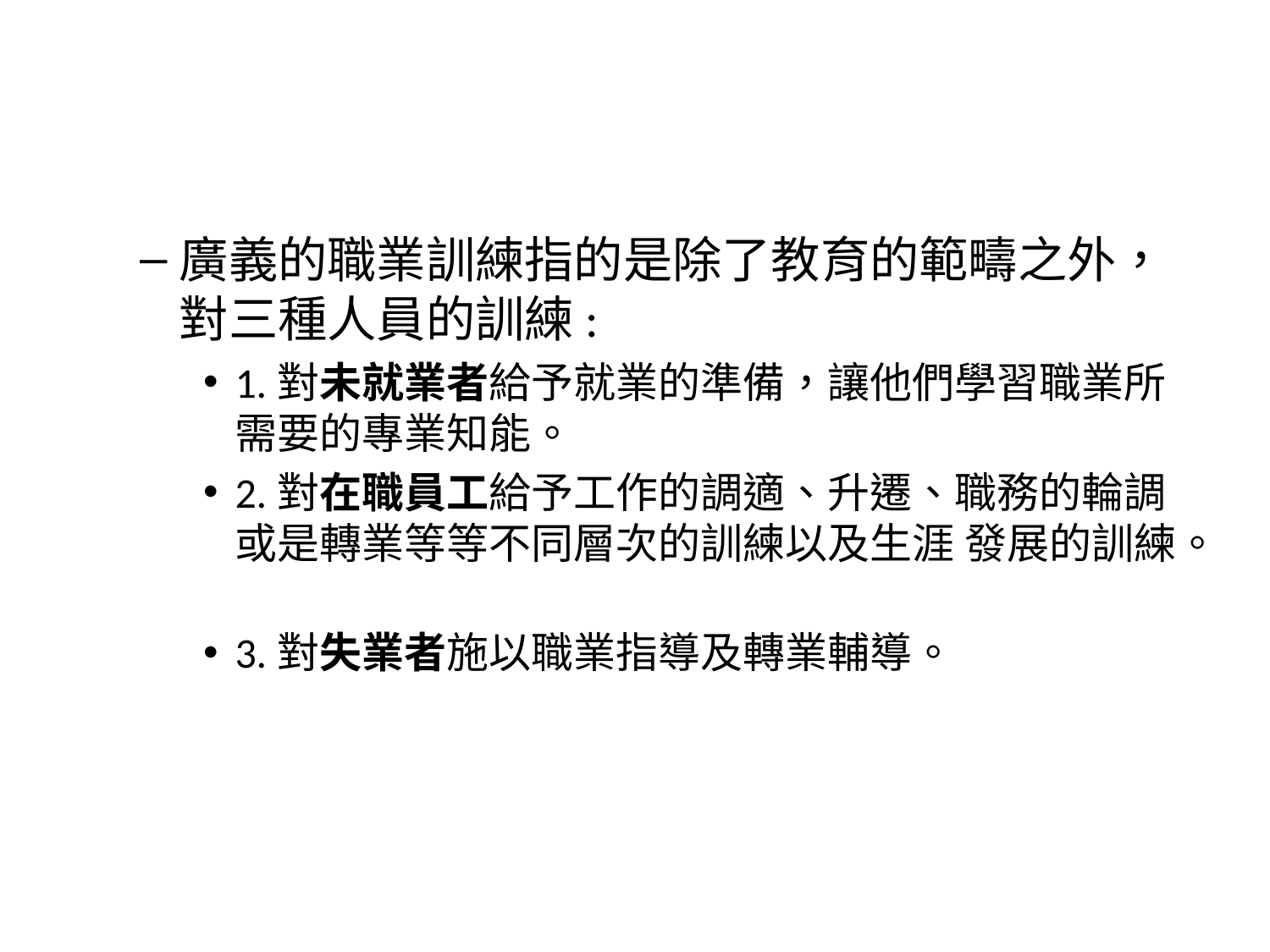

#
廣義的職業訓練指的是除了教育的範疇之外，對三種人員的訓練:
1.對未就業者給予就業的準備，讓他們學習職業所需要的專業知能。
2.對在職員工給予工作的調適、升遷、職務的輪調或是轉業等等不同層次的訓練以及生涯 發展的訓練。
3.對失業者施以職業指導及轉業輔導。